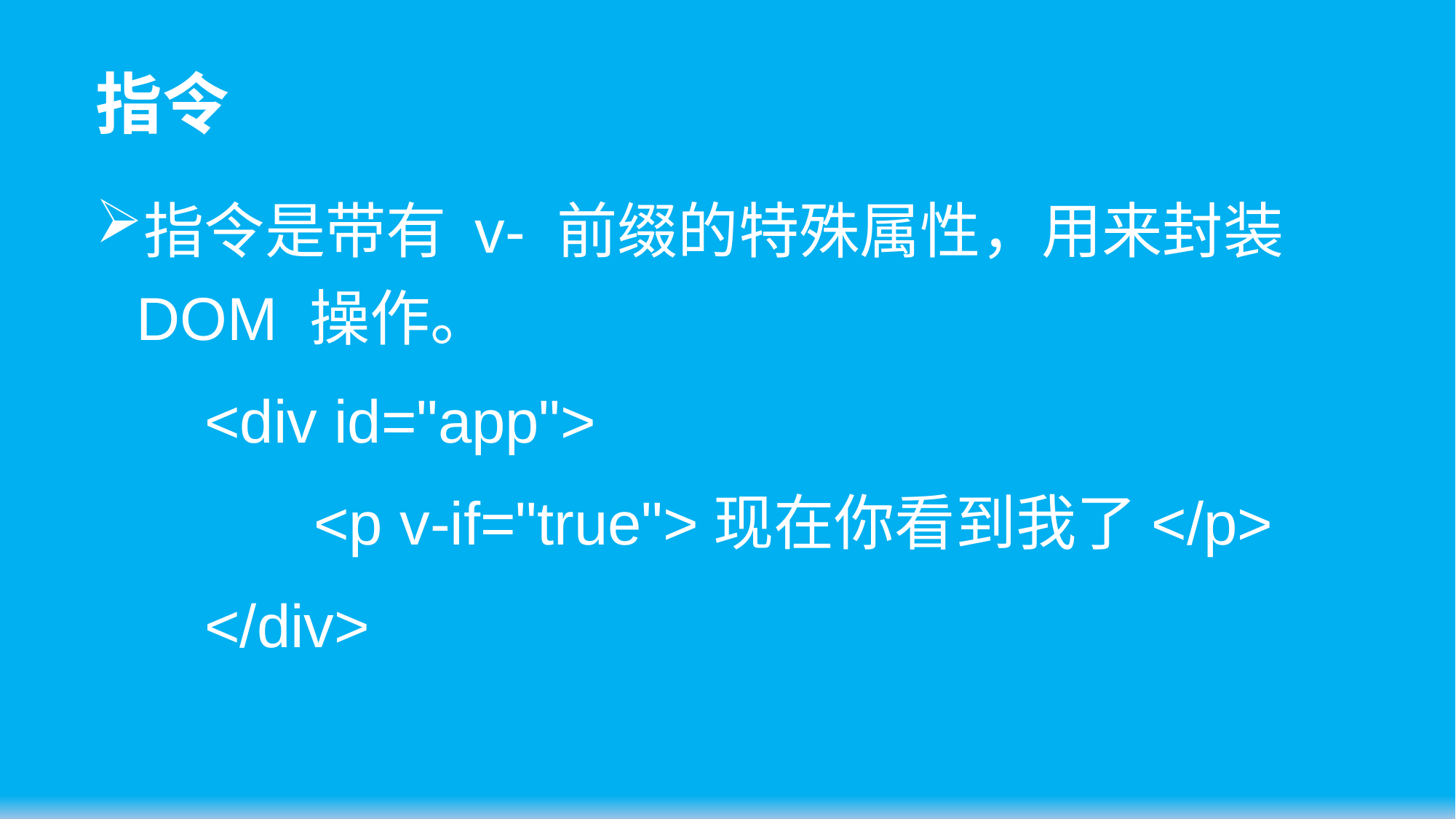

# 指令
指令是带有 v- 前缀的特殊属性，用来封装 DOM 操作。
	<div id="app">
		<p v-if="true">现在你看到我了</p>
	</div>